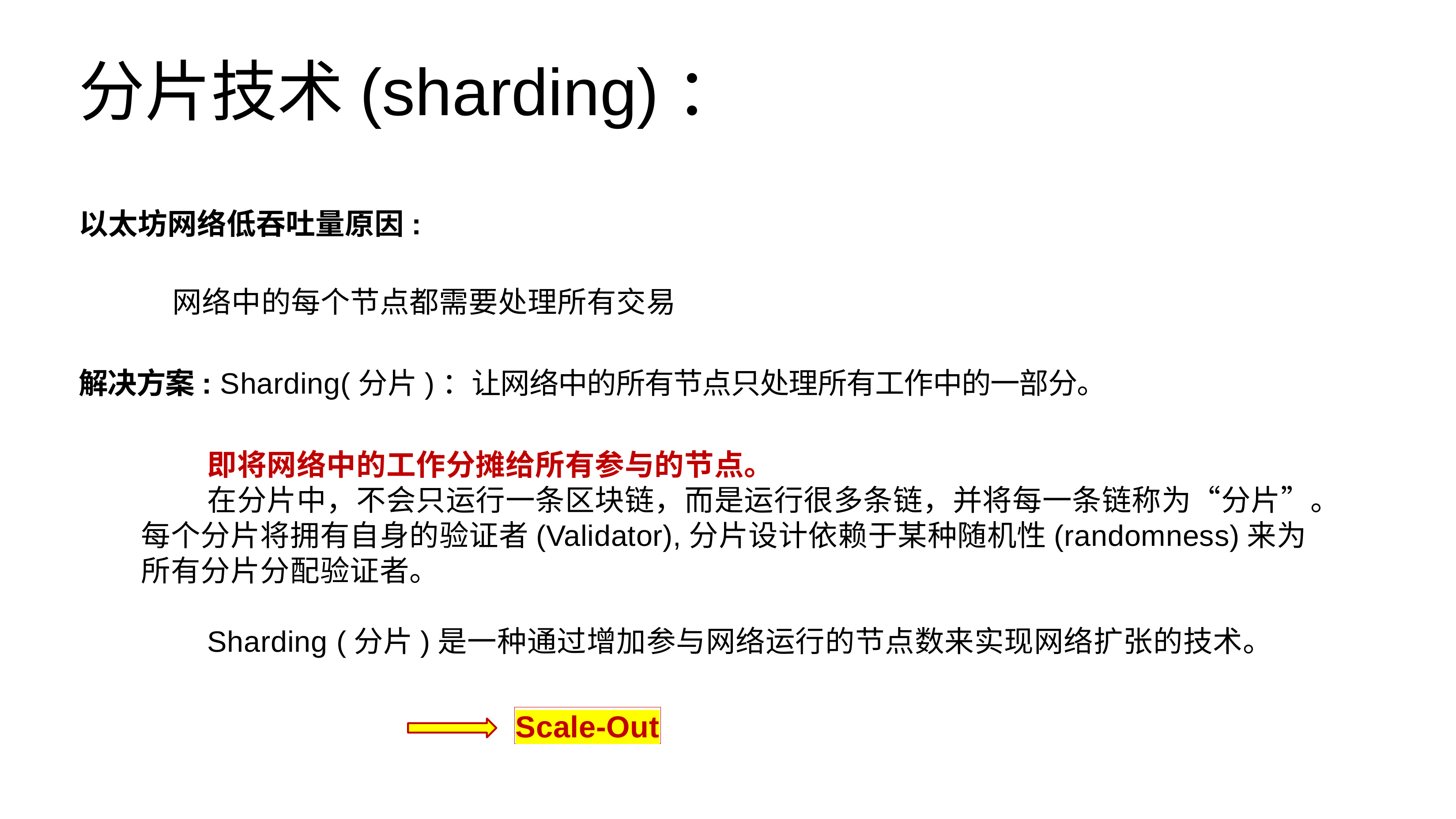

# 分片技术(sharding)：
以太坊网络低吞吐量原因:
网络中的每个节点都需要处理所有交易
解决方案: Sharding(分片)：让网络中的所有节点只处理所有工作中的一部分。
	即将网络中的工作分摊给所有参与的节点。
	在分片中，不会只运行一条区块链，而是运行很多条链，并将每一条链称为“分片”。每个分片将拥有自身的验证者(Validator),分片设计依赖于某种随机性(randomness)来为所有分片分配验证者。

	Sharding (分片)是一种通过增加参与网络运行的节点数来实现网络扩张的技术。
Scale-Out